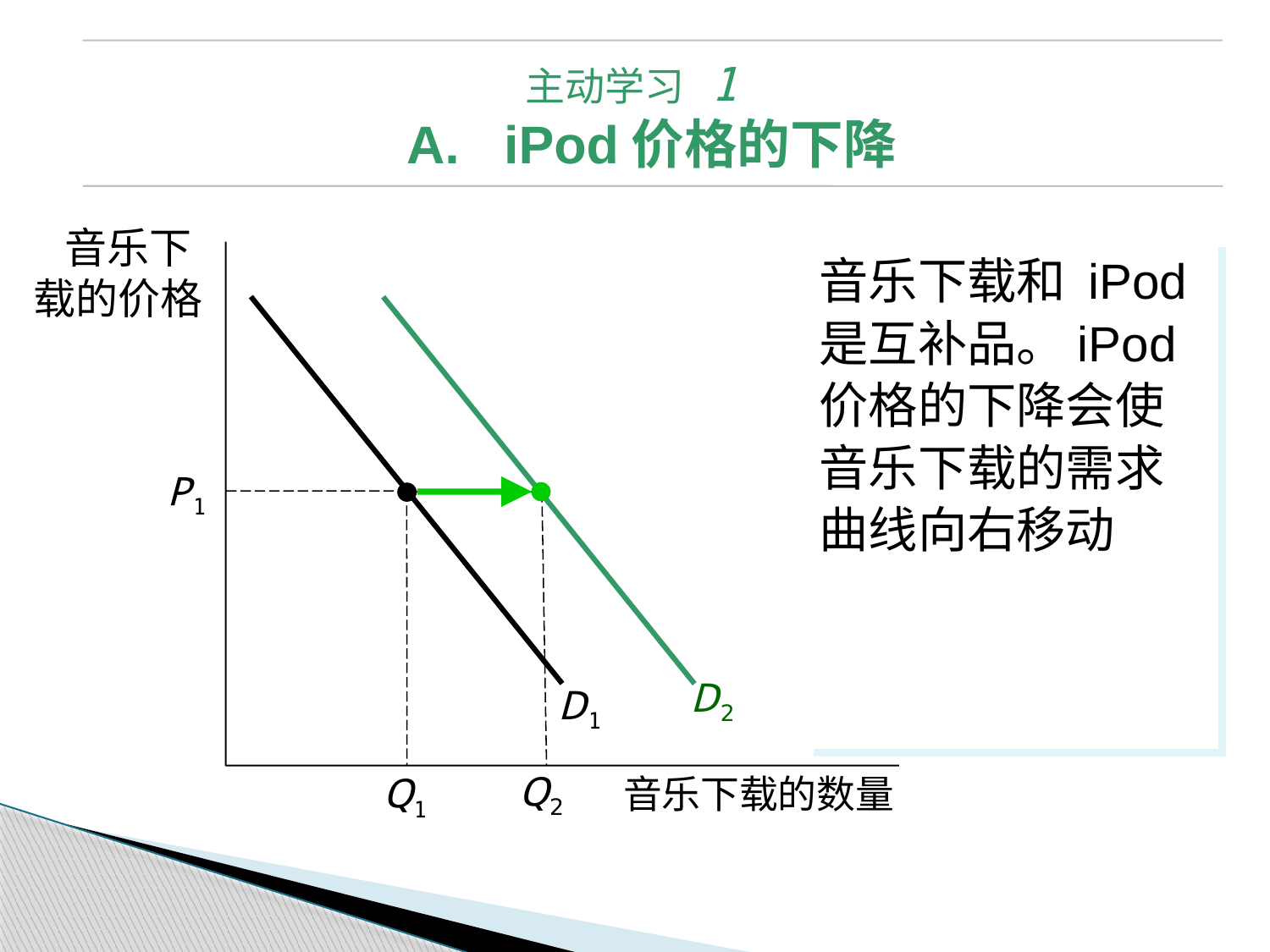

主动学习  1
A.   iPod价格的下降
 音乐下载的价格

音乐下载的数量
音乐下载和 iPod是互补品。iPod价格的下降会使音乐下载的需求曲线向右移动

D1

D2
P1

Q1

Q2